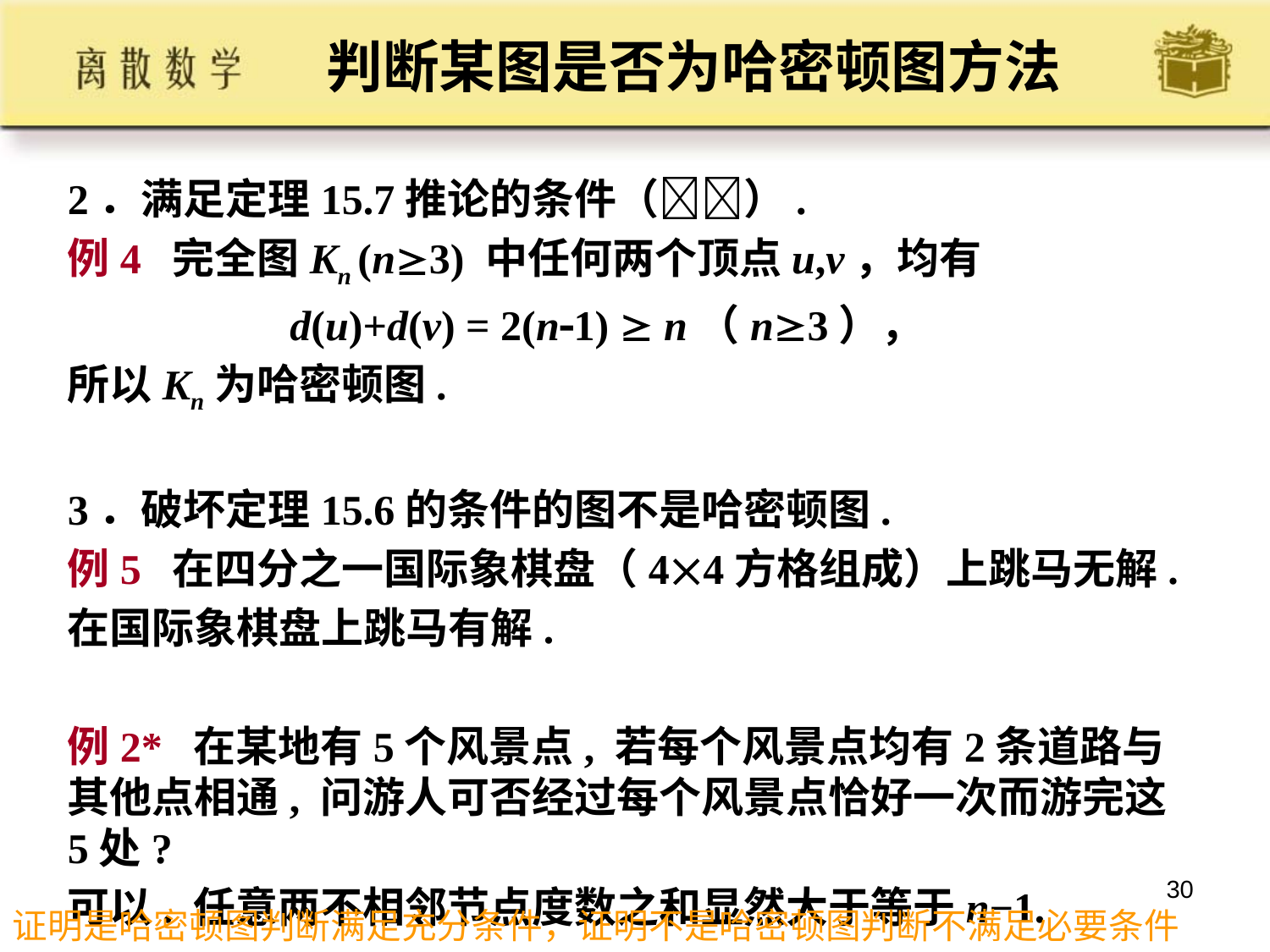

# 判断某图是否为哈密顿图方法
2．满足定理15.7推论的条件（∗∗）.
例4  完全图Kn (n≥3) 中任何两个顶点u,v，均有
                     d(u)+d(v) = 2(n−1) ≥ n（n≥3），
所以Kn为哈密顿图.

3．破坏定理15.6的条件的图不是哈密顿图.
例5  在四分之一国际象棋盘（4×4方格组成）上跳马无解.
在国际象棋盘上跳马有解.

例2*  在某地有5个风景点, 若每个风景点均有2条道路与其他点相通, 问游人可否经过每个风景点恰好一次而游完这5处?
可以. 任意两不相邻节点度数之和显然大于等于n−1.
30
证明是哈密顿图判断满足充分条件，证明不是哈密顿图判断不满足必要条件